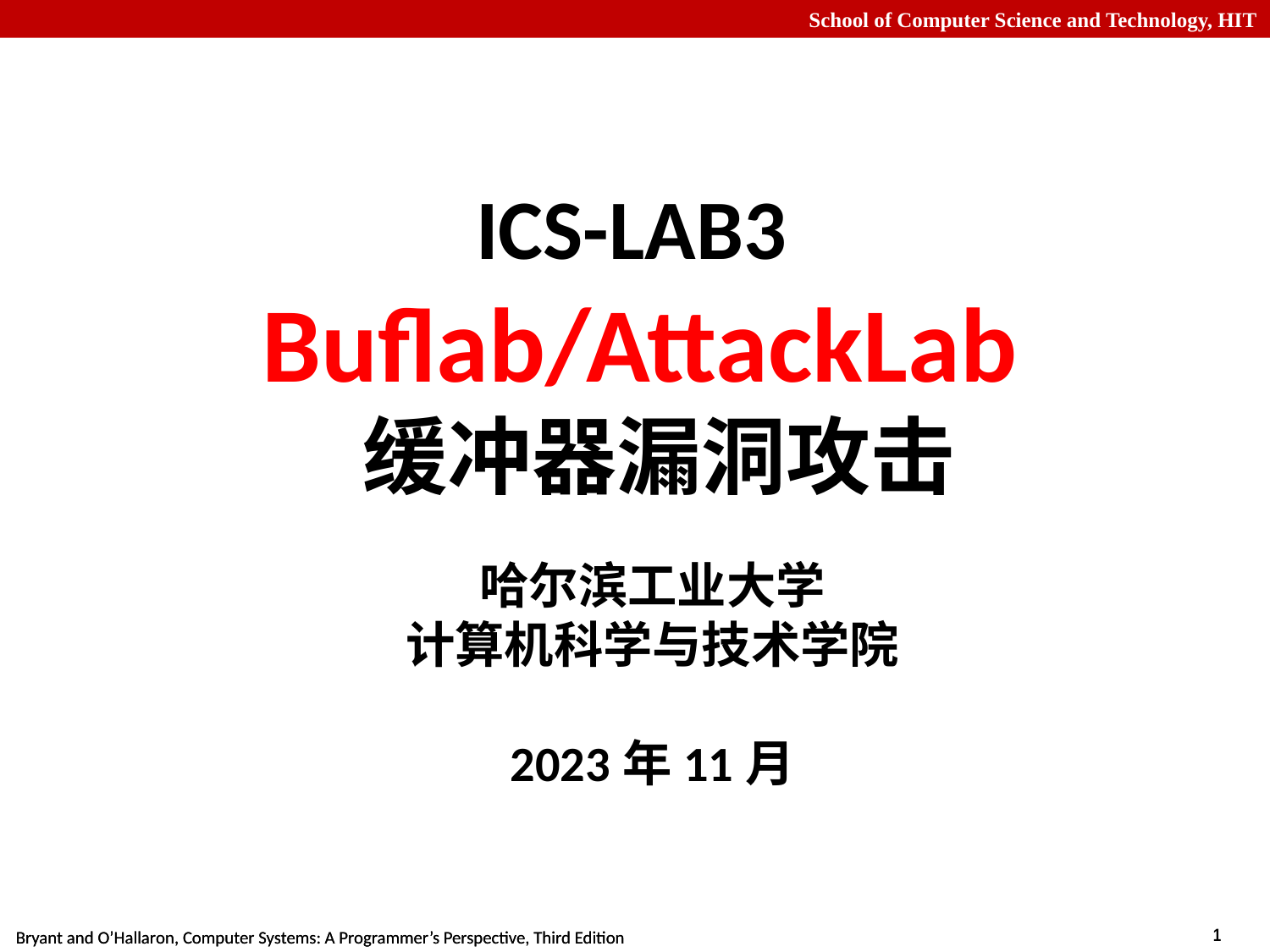

# ICS-LAB3  Buflab/AttackLab 缓冲器漏洞攻击
哈尔滨工业大学
计算机科学与技术学院

2023年11月